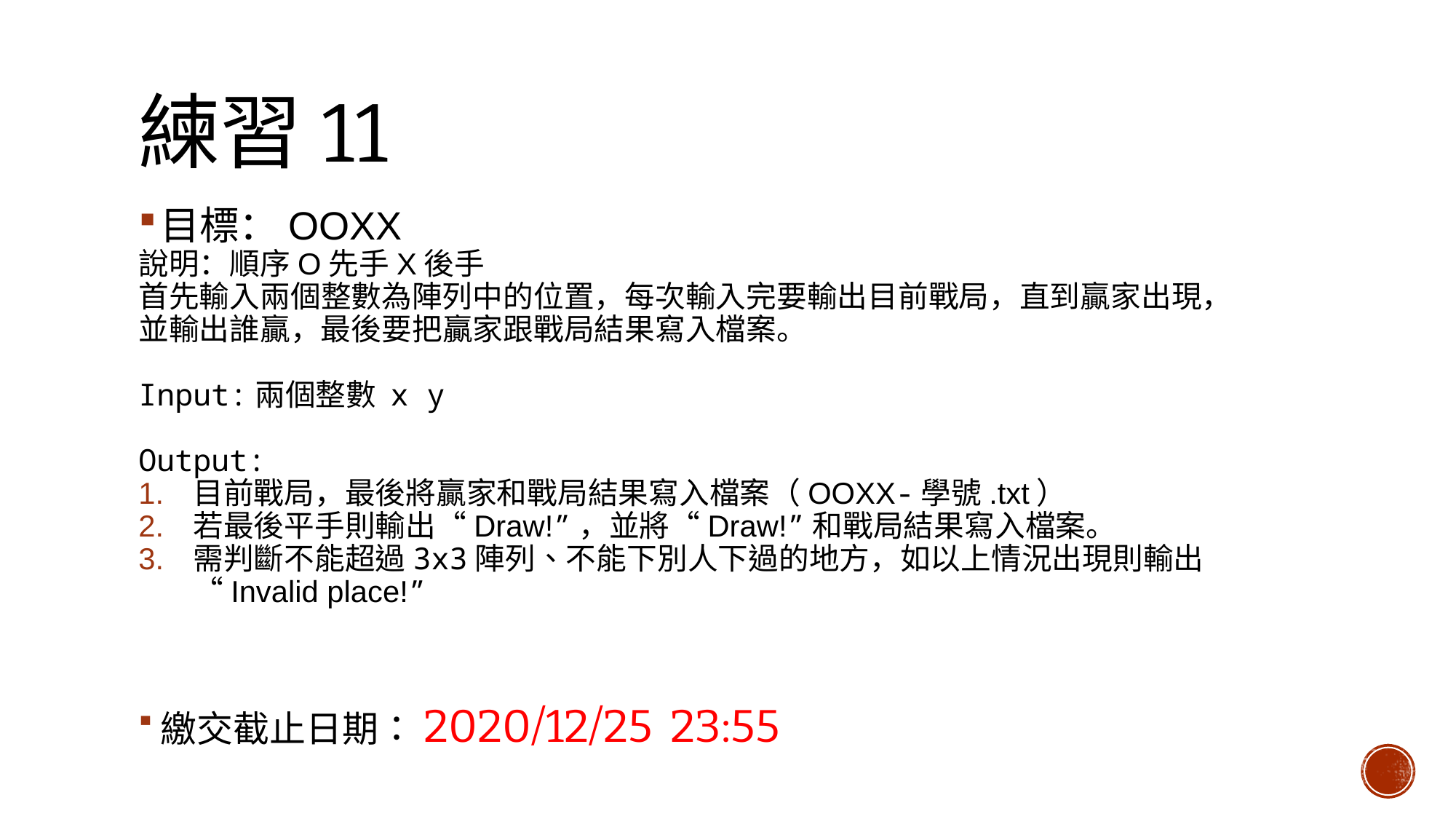

# 練習11
目標：OOXX
說明：順序O先手X後手
首先輸入兩個整數為陣列中的位置，每次輸入完要輸出目前戰局，直到贏家出現，並輸出誰贏，最後要把贏家跟戰局結果寫入檔案。

Input:兩個整數 x y

Output:
目前戰局，最後將贏家和戰局結果寫入檔案（OOXX-學號.txt）
若最後平手則輸出“Draw!”，並將“Draw!”和戰局結果寫入檔案。
需判斷不能超過3x3陣列、不能下別人下過的地方，如以上情況出現則輸出
“Invalid place!”

繳交截止日期：2020/12/25  23:55